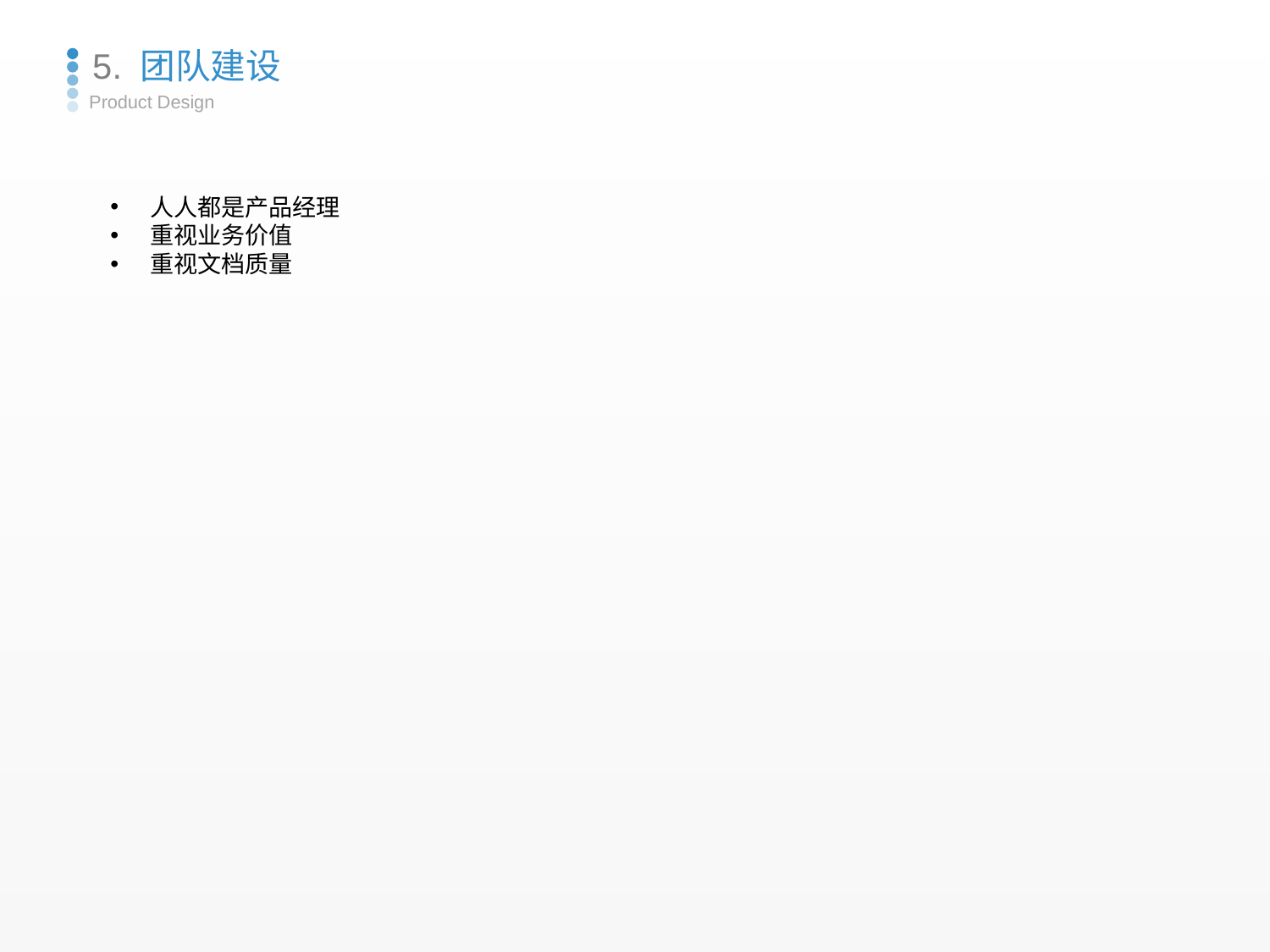

5. 团队建设
Product Design
人人都是产品经理
重视业务价值
重视文档质量